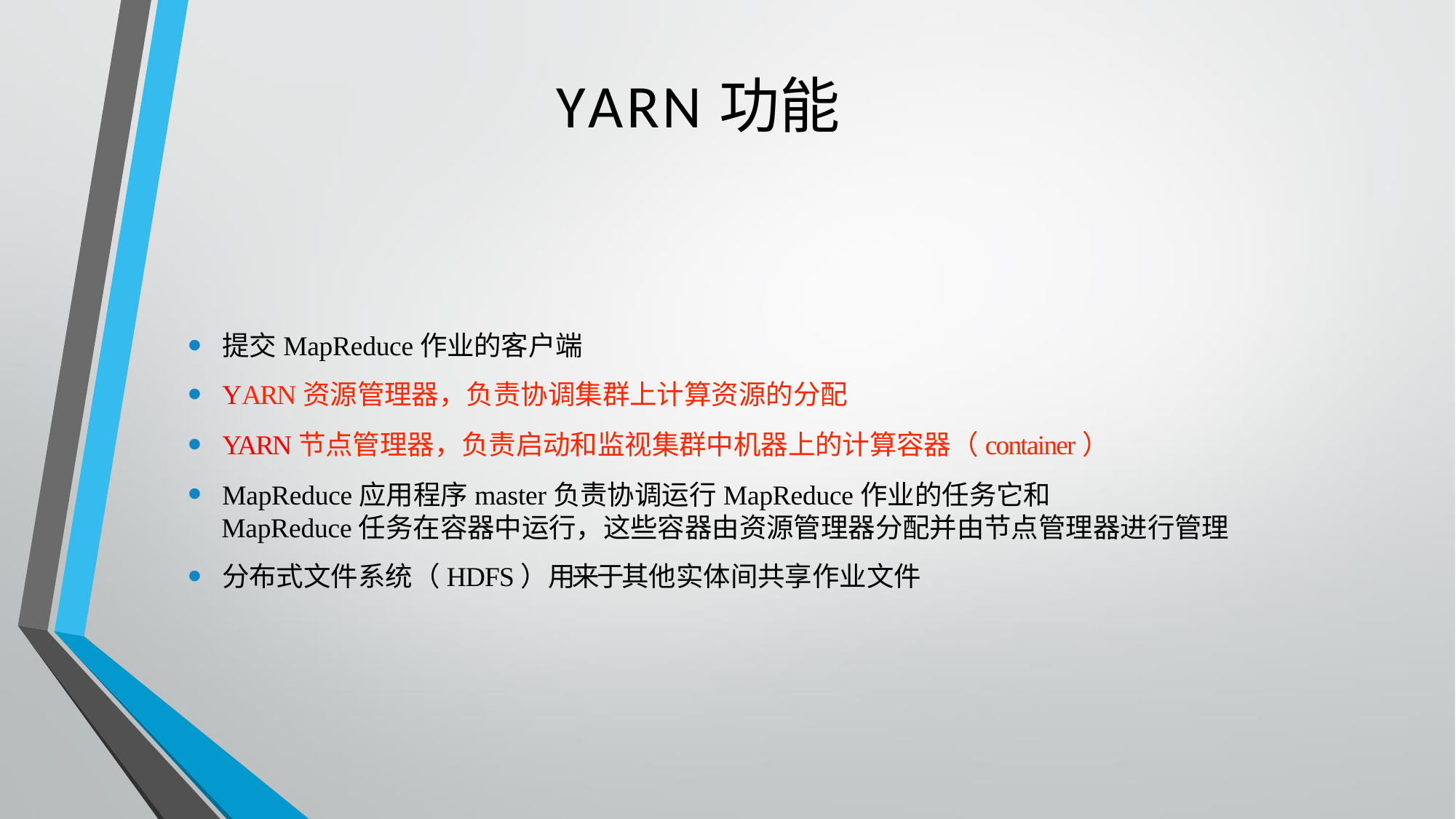

# YARN功能
提交MapReduce作业的客户端
YARN资源管理器，负责协调集群上计算资源的分配
YARN节点管理器，负责启动和监视集群中机器上的计算容器（container）
MapReduce应用程序master负责协调运行MapReduce作业的任务它和
MapReduce任务在容器中运行，这些容器由资源管理器分配并由节点管理器进行管理
分布式文件系统（HDFS）用来于其他实体间共享作业文件